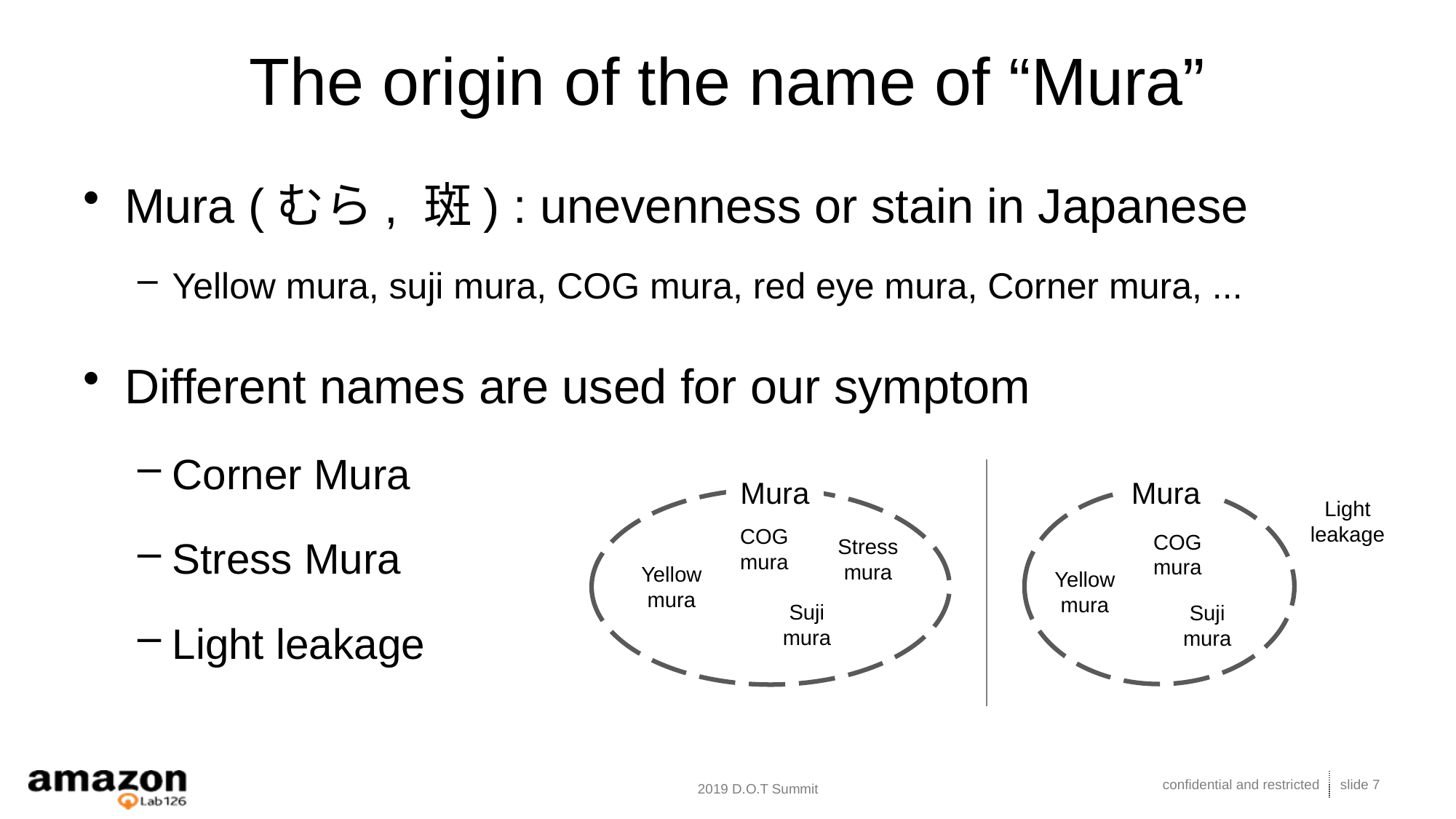

# The origin of the name of “Mura”
Mura (むら, 斑) : unevenness or stain in Japanese
Yellow mura, suji mura, COG mura, red eye mura, Corner mura, ...
Different names are used for our symptom
Corner Mura
Stress Mura
Light leakage

Mura
Mura

Light leakage
COG mura
COG mura
Stress mura
Yellow mura
Yellow mura
Suji mura
Suji mura